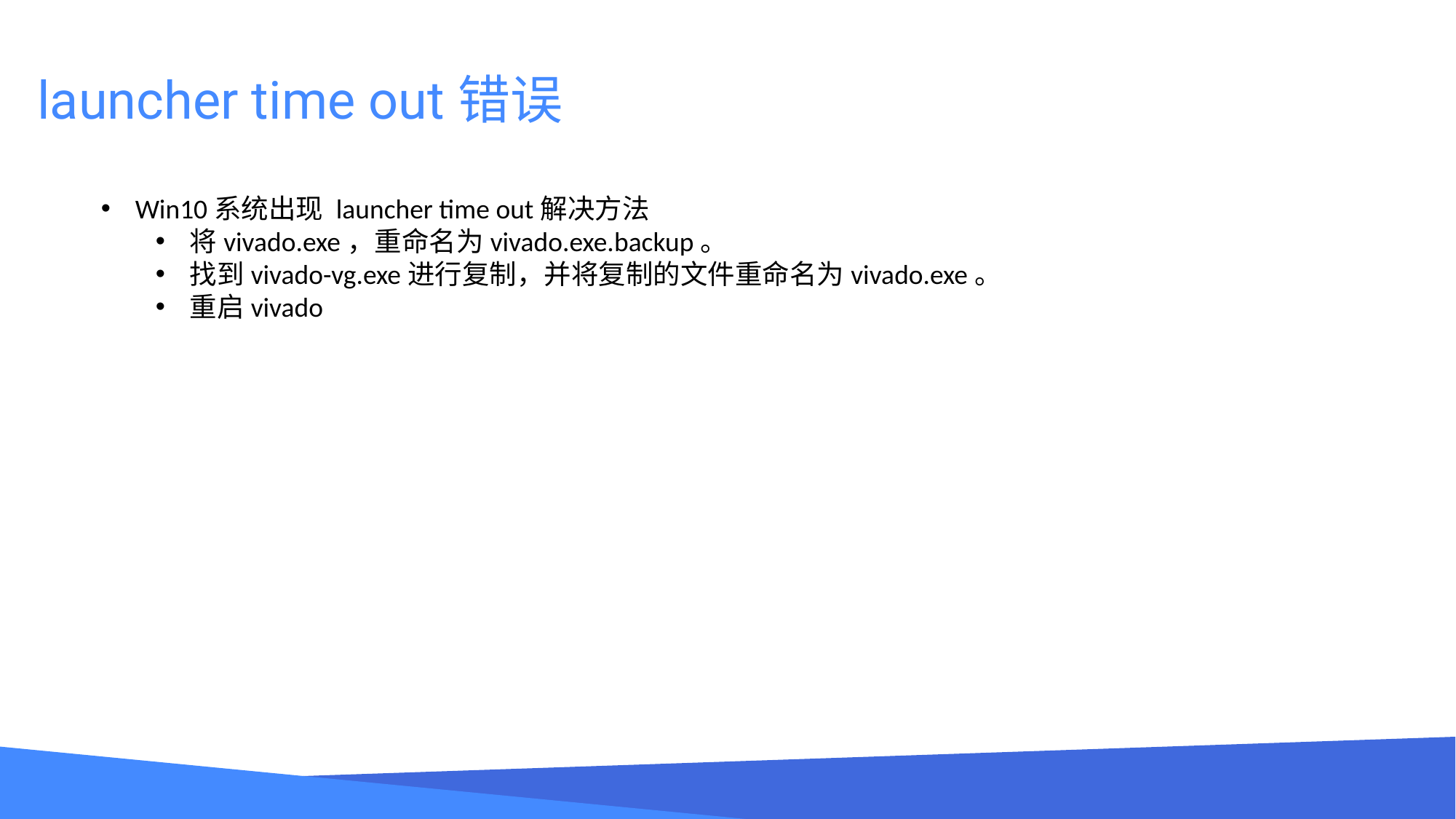

# launcher time out错误
Win10系统出现 launcher time out解决方法
将vivado.exe，重命名为vivado.exe.backup。
找到vivado-vg.exe进行复制，并将复制的文件重命名为vivado.exe。
重启vivado